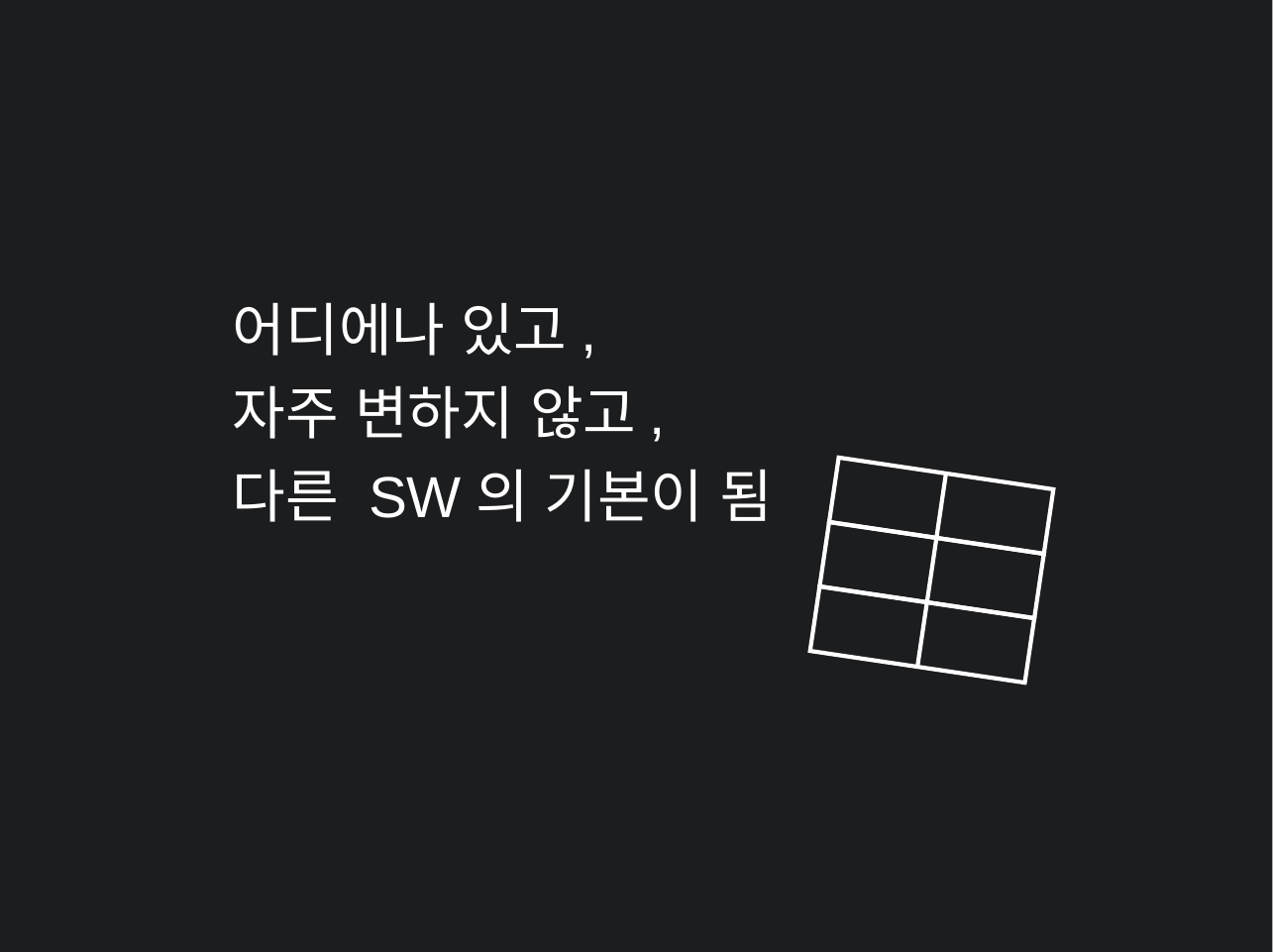

어디에나 있고,
자주 변하지 않고,
다른 SW의 기본이 됨